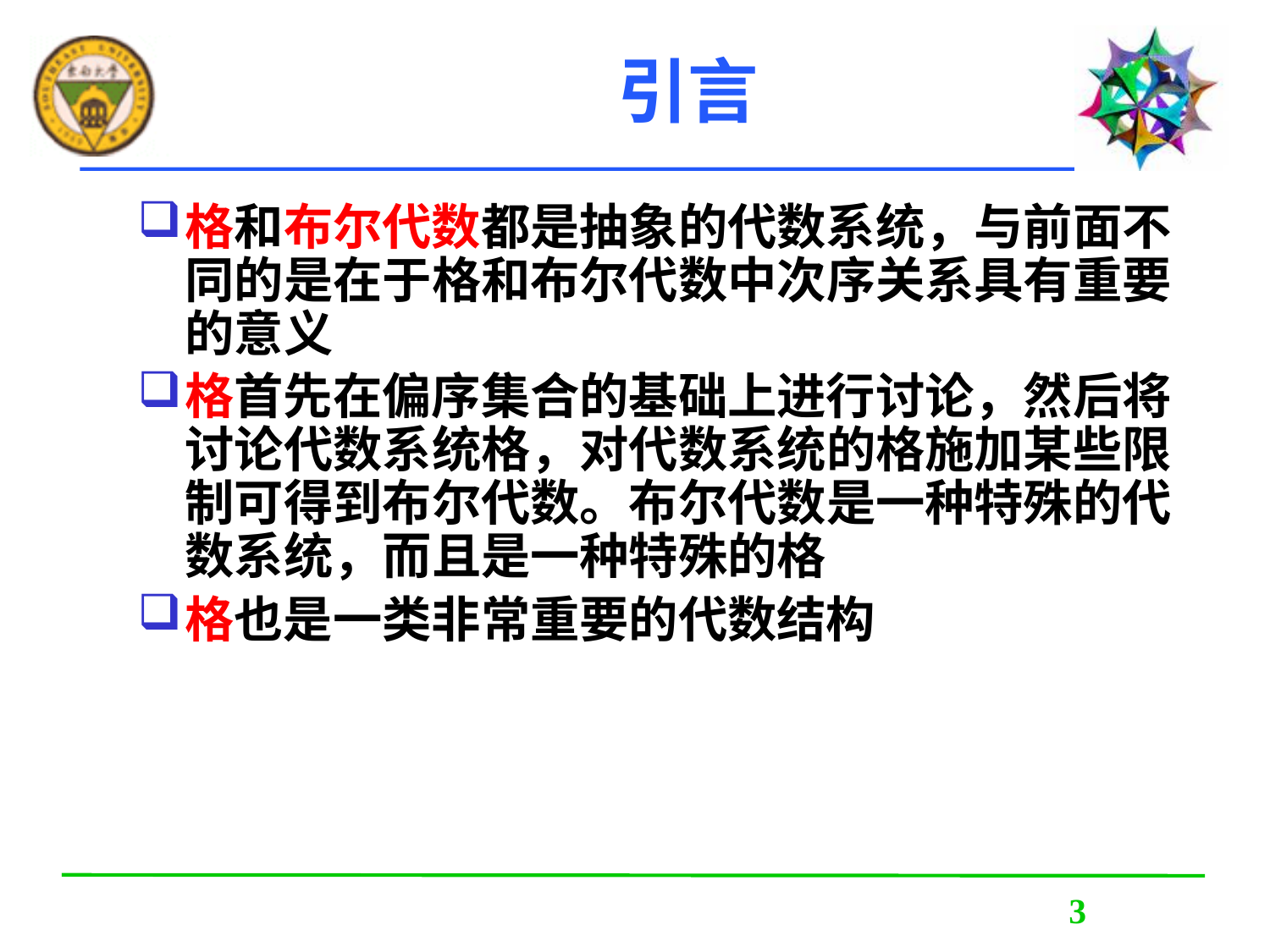

# 引言
格和布尔代数都是抽象的代数系统，与前面不同的是在于格和布尔代数中次序关系具有重要的意义
格首先在偏序集合的基础上进行讨论，然后将讨论代数系统格，对代数系统的格施加某些限制可得到布尔代数。布尔代数是一种特殊的代数系统，而且是一种特殊的格
格也是一类非常重要的代数结构